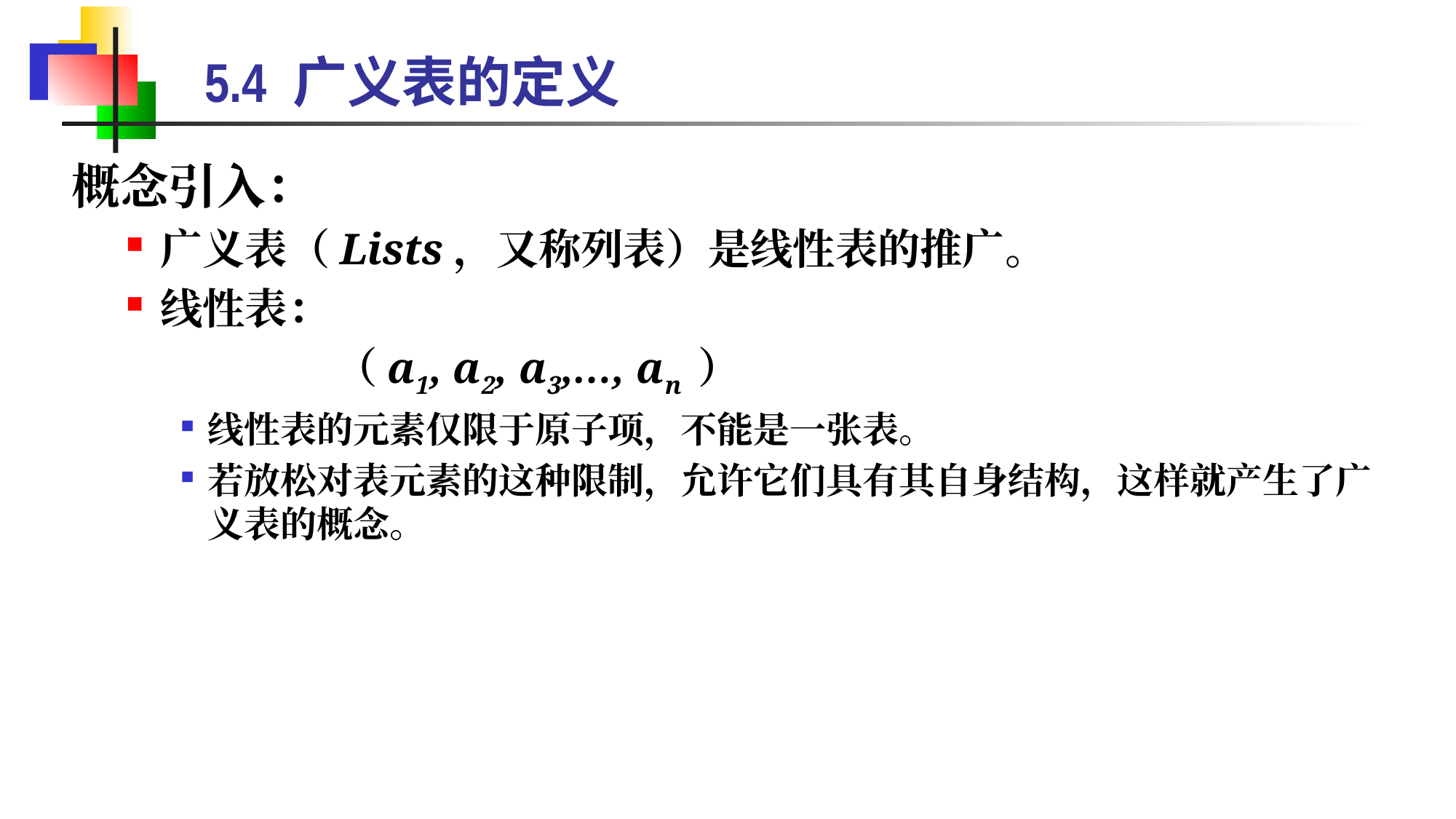

# 5.4 广义表的定义
概念引入：
广义表（Lists，又称列表）是线性表的推广。
线性表：
                （a1, a2, a3,…, an ）
线性表的元素仅限于原子项，不能是一张表。
若放松对表元素的这种限制，允许它们具有其自身结构，这样就产生了广义表的概念。